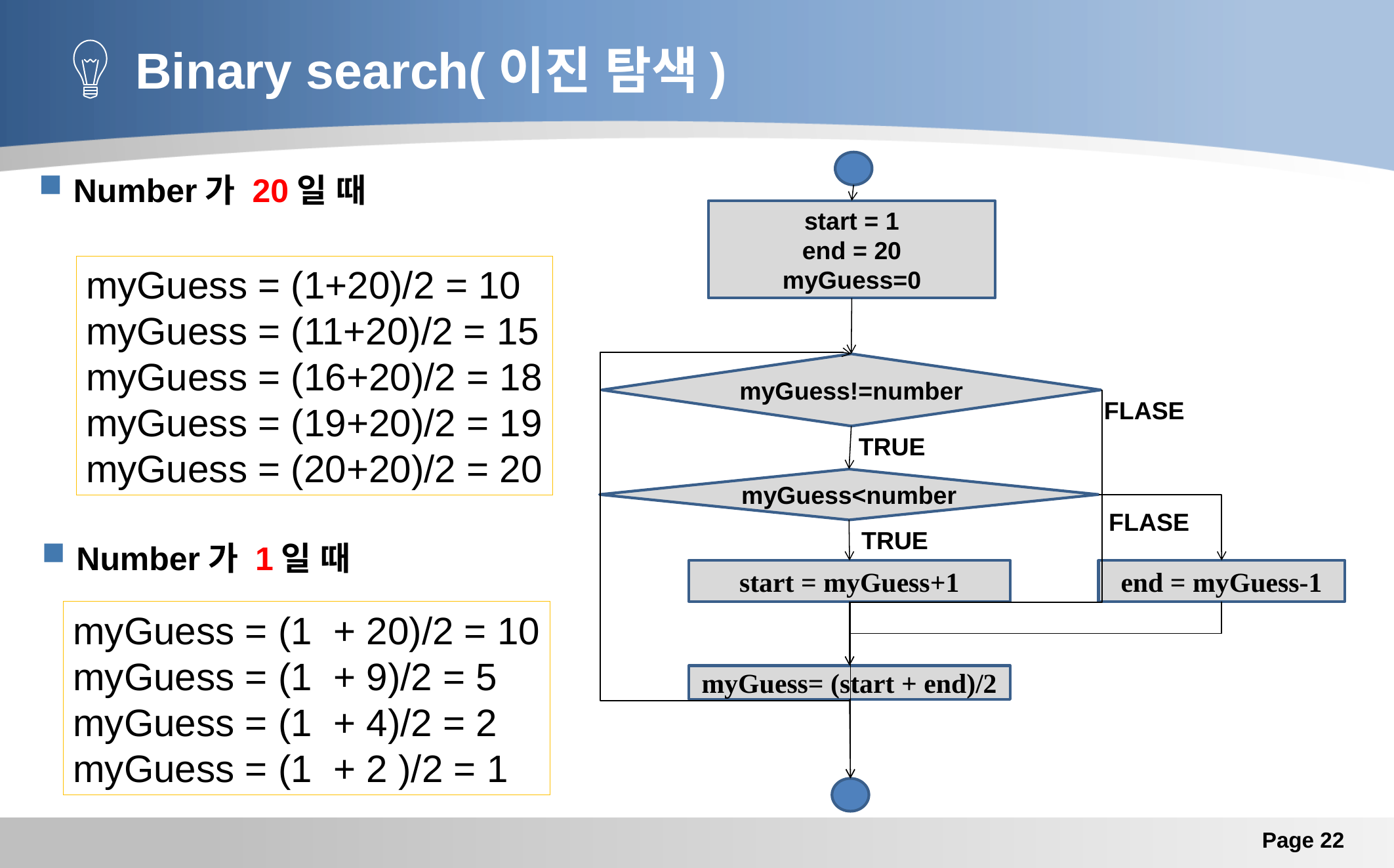

# Binary search(이진 탐색)

Number가 20일 때
start = 1
end = 20
myGuess=0
myGuess = (1+20)/2 = 10
myGuess = (11+20)/2 = 15
myGuess = (16+20)/2 = 18
myGuess = (19+20)/2 = 19
myGuess = (20+20)/2 = 20
myGuess!=number
FLASE
TRUE
myGuess<number
FLASE
TRUE
Number가 1일 때
start = myGuess+1
end = myGuess-1
myGuess = (1  + 20)/2 = 10
myGuess = (1  + 9)/2 = 5
myGuess = (1  + 4)/2 = 2
myGuess = (1  + 2 )/2 = 1
myGuess= (start + end)/2

Page 22